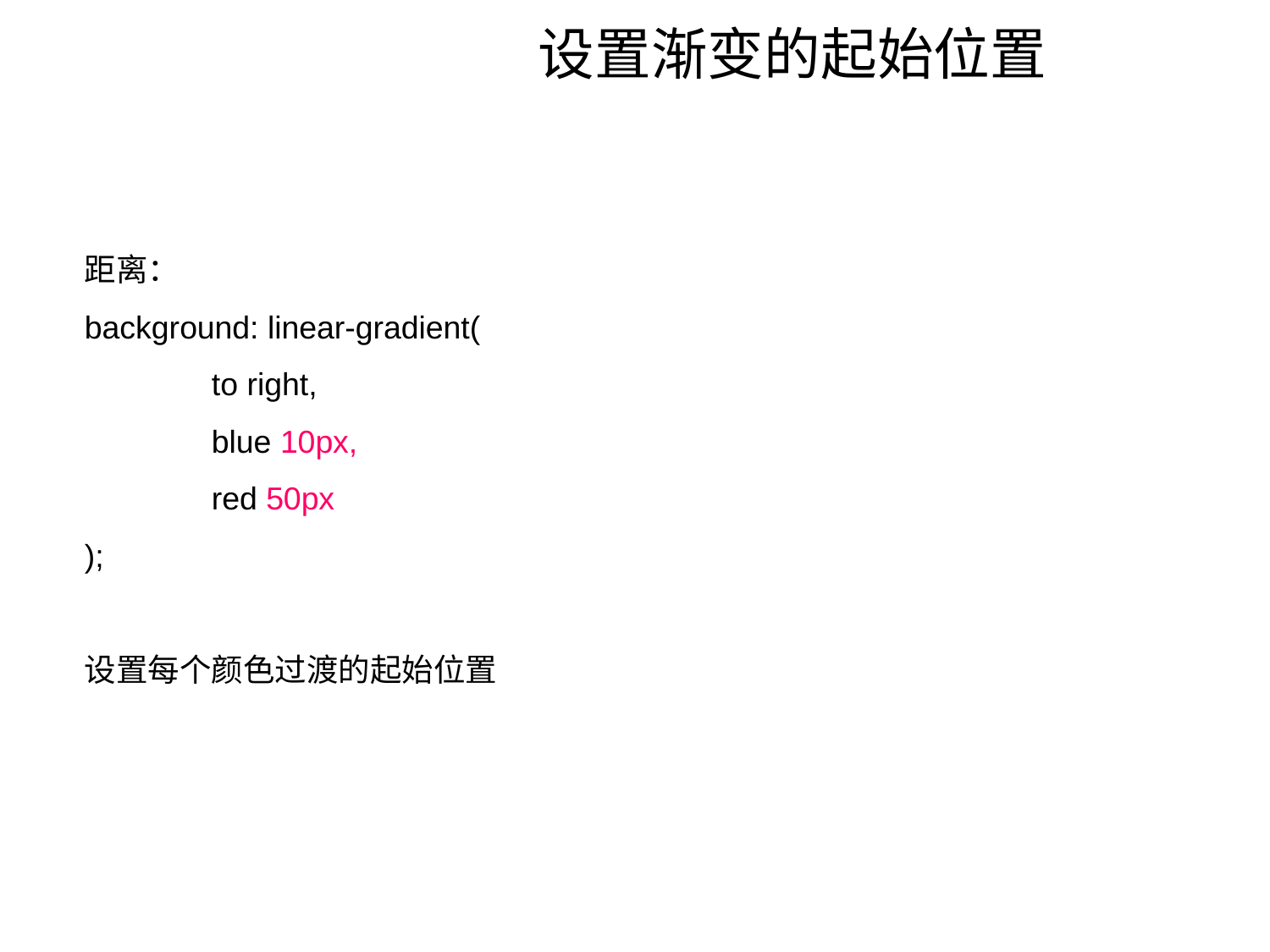

# 设置渐变的起始位置
距离：
background: linear-gradient(
	to right,
	blue 10px,
	red 50px
);

设置每个颜色过渡的起始位置